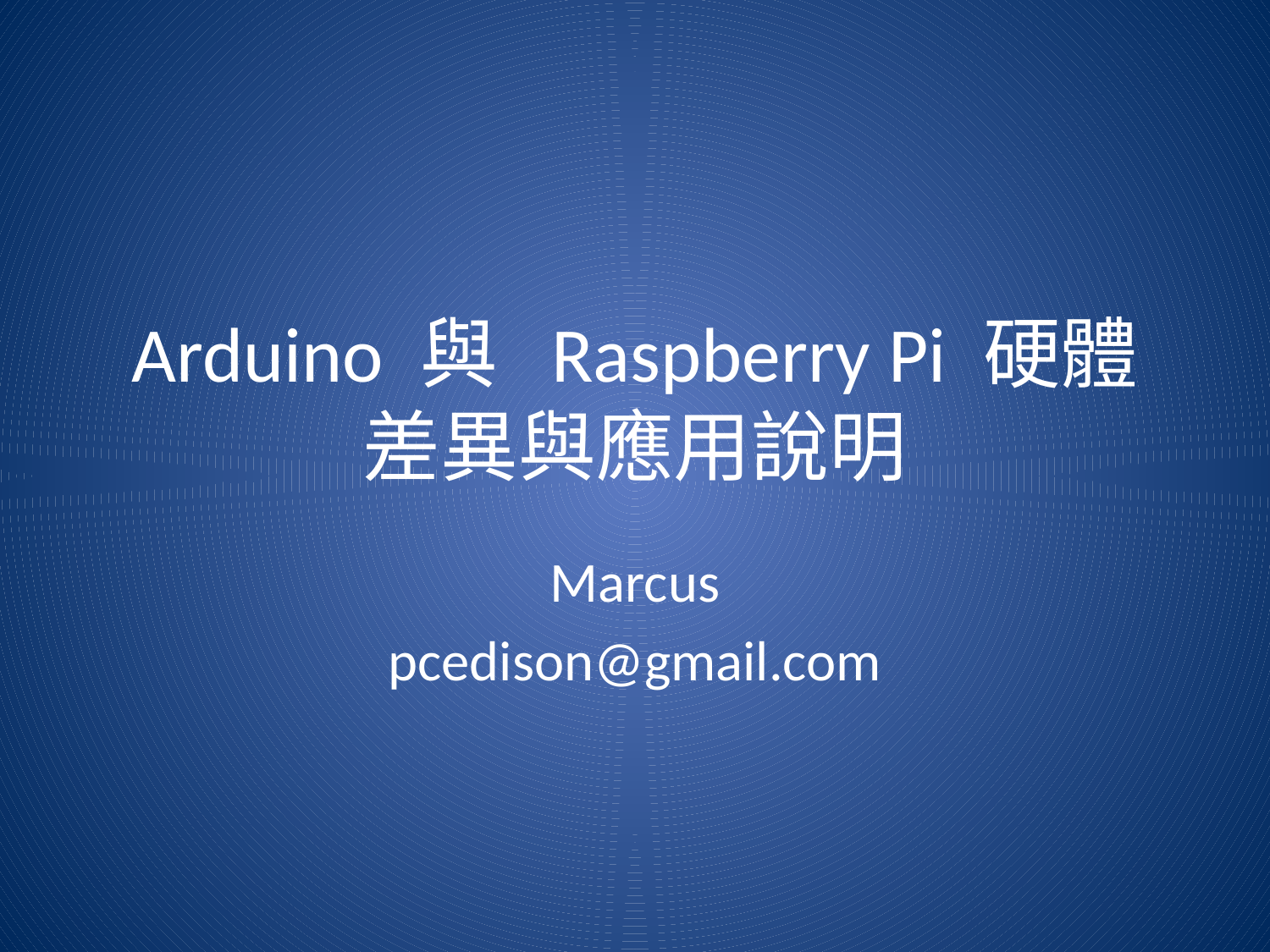

# Arduino 與  Raspberry Pi 硬體差異與應用說明
Marcus
pcedison@gmail.com